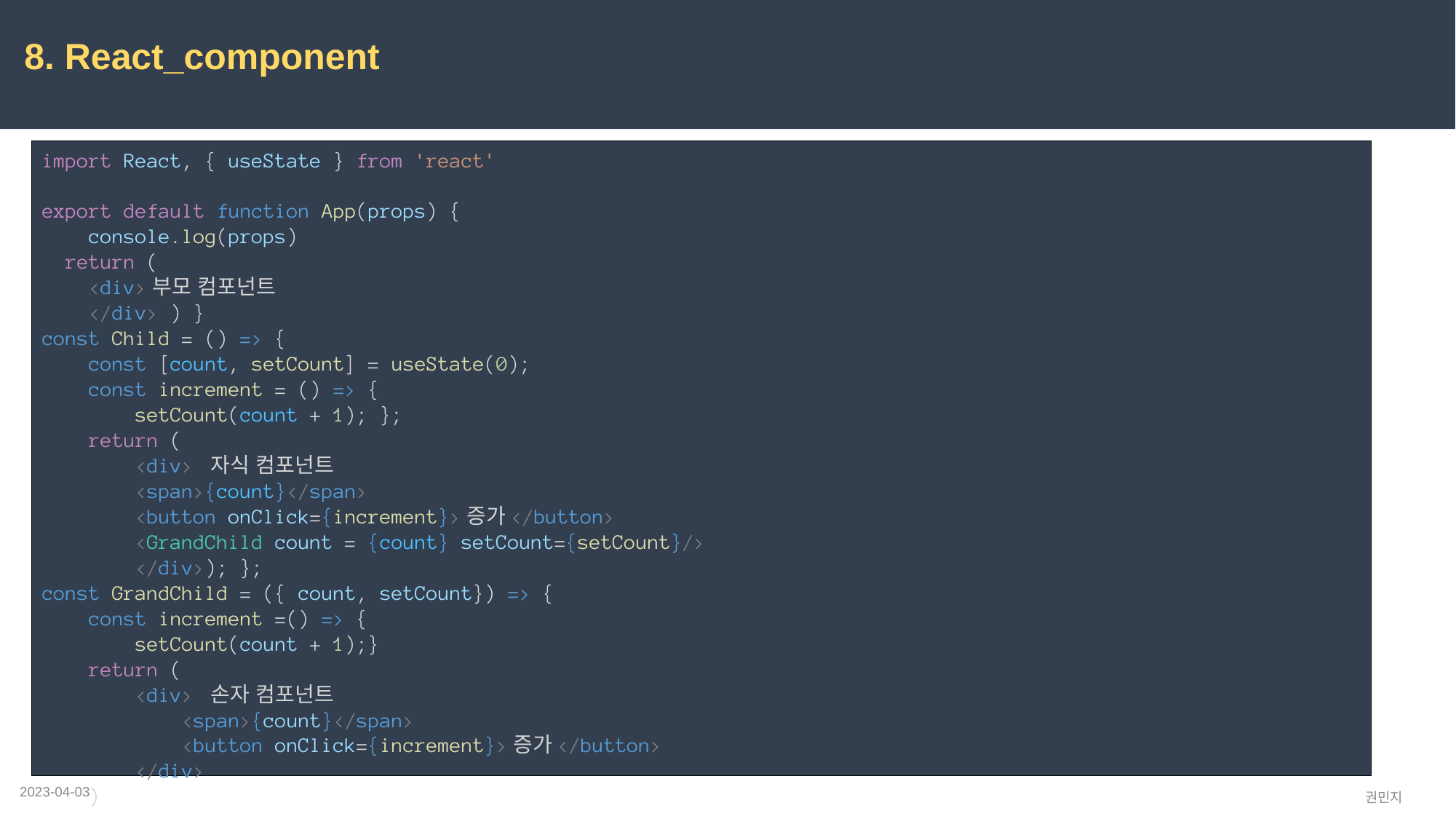

8. React_component
import React, { useState } from 'react'
export default function App(props) {
    console.log(props)
  return (
    <div>부모 컴포넌트
    </div> ) }
const Child = () => {
    const [count, setCount] = useState(0);
    const increment = () => {
        setCount(count + 1); };
    return (
        <div> 자식 컴포넌트
        <span>{count}</span>
        <button onClick={increment}>증가</button>
        <GrandChild count = {count} setCount={setCount}/>
        </div>); };
const GrandChild = ({ count, setCount}) => {
    const increment =() => {
        setCount(count + 1);}
    return (
        <div> 손자 컴포넌트
            <span>{count}</span>
            <button onClick={increment}>증가</button>
        </div>
    )

};
2023-04-03
권민지